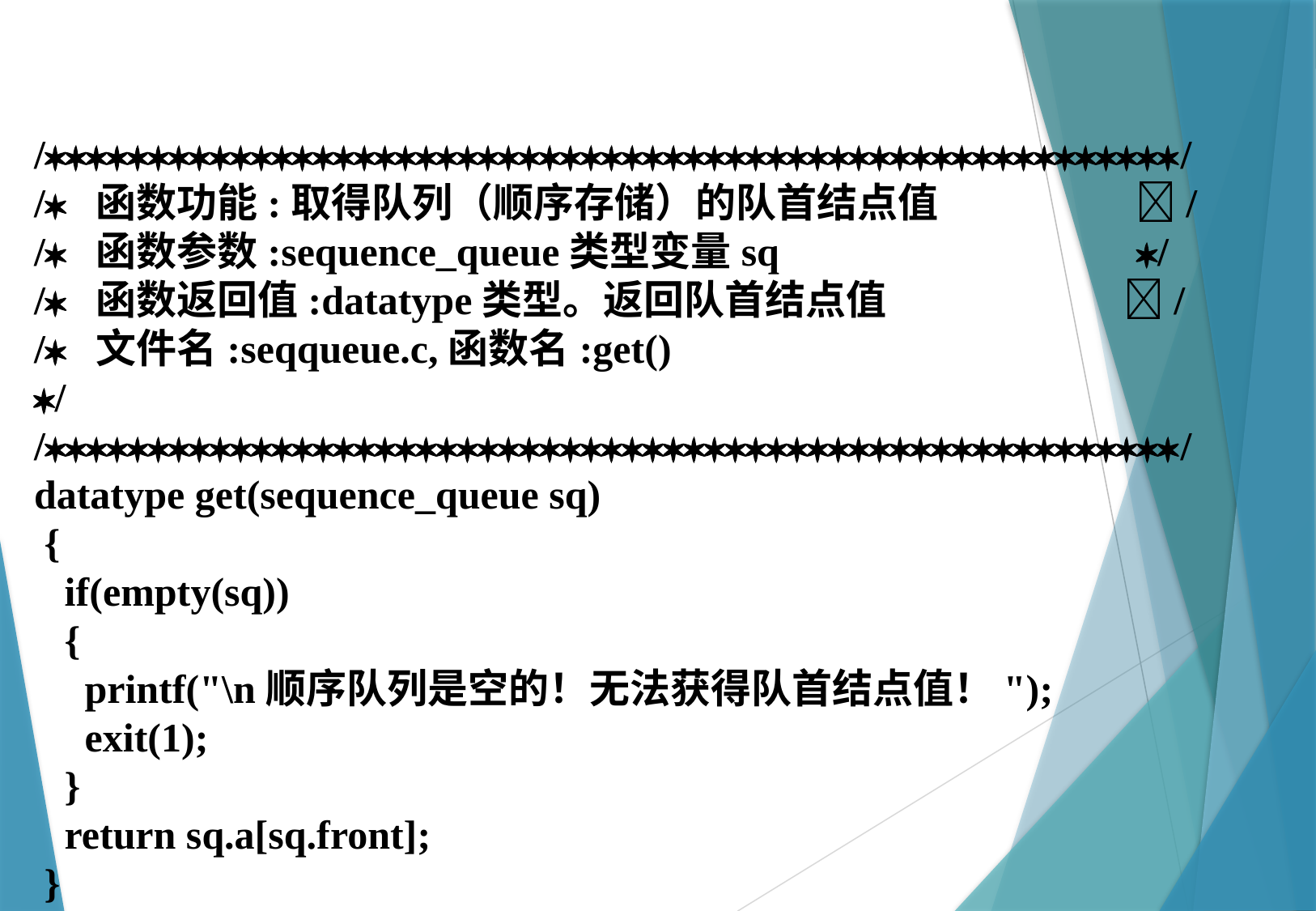

/∗∗∗∗∗∗∗∗∗∗∗∗∗∗∗∗∗∗∗∗∗∗∗∗∗∗∗∗∗∗∗∗∗∗∗∗∗∗∗∗∗∗∗∗∗∗∗∗∗∗∗∗∗∗∗/
/∗  函数功能:取得队列（顺序存储）的队首结点值  		 ∗/
/∗  函数参数:sequence_queue类型变量sq      		             ∗/
/∗  函数返回值:datatype类型。返回队首结点值    	             ∗/
/∗  文件名:seqqueue.c,函数名:get()           		                         ∗/
/∗∗∗∗∗∗∗∗∗∗∗∗∗∗∗∗∗∗∗∗∗∗∗∗∗∗∗∗∗∗∗∗∗∗∗∗∗∗∗∗∗∗∗∗∗∗∗∗∗∗∗∗∗∗∗/
datatype get(sequence_queue sq)
 {
   if(empty(sq))
   {
     printf("\n顺序队列是空的！无法获得队首结点值！");
     exit(1);
   }
   return sq.a[sq.front];
 }
算法2.23  取得队列（顺序存储）的队首结点值